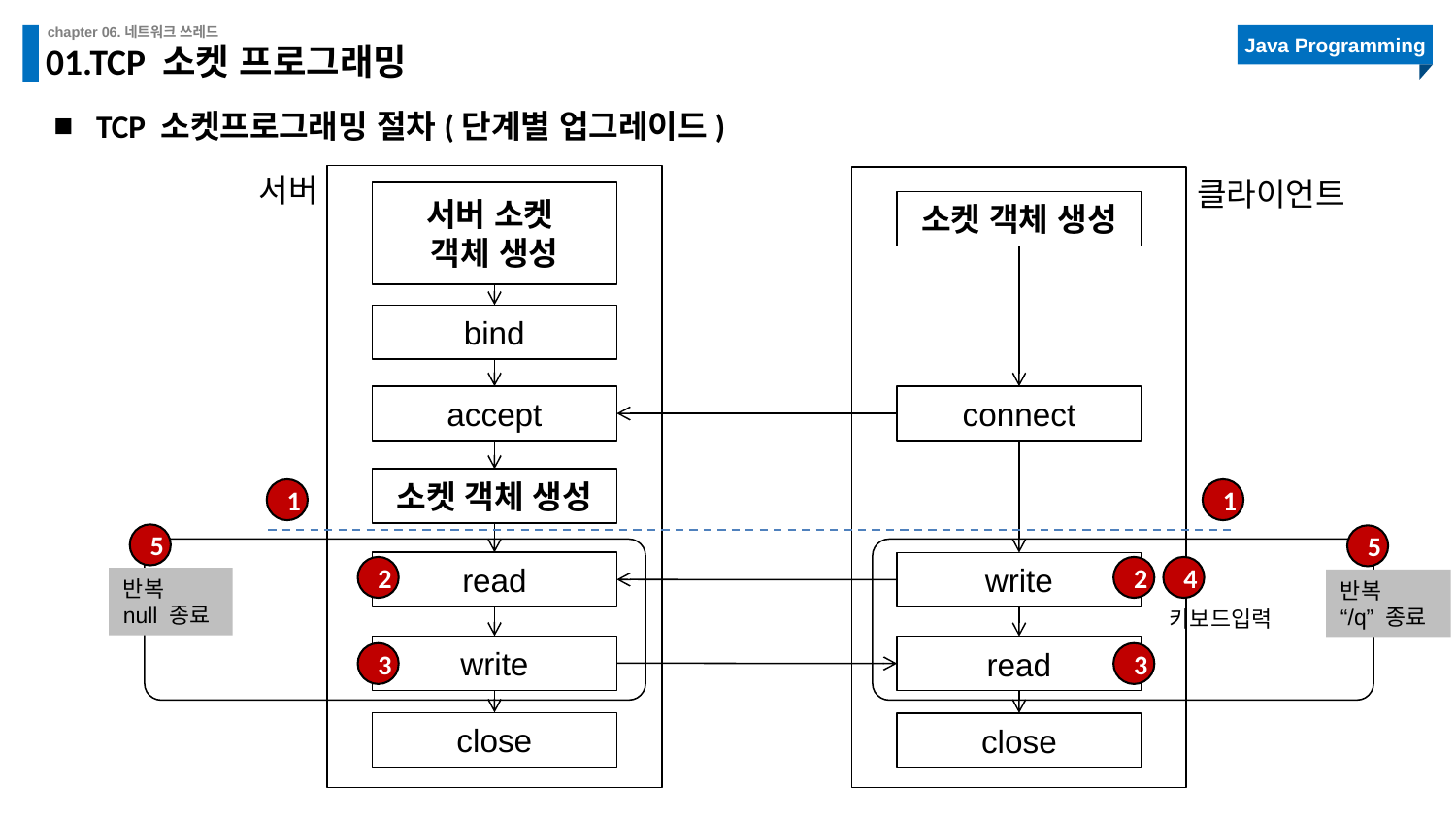

# 01.TCP 소켓 프로그래밍
TCP 소켓프로그래밍 절차(단계별 업그레이드)
서버

클라이언트

서버 소켓
객체 생성
소켓 객체 생성
bind
accept
connect
소켓 객체 생성
1
1
5
5

read
write
2
2
4
반복
null 종료
반복
“/q” 종료
키보드입력
write
read
3
3
close
close